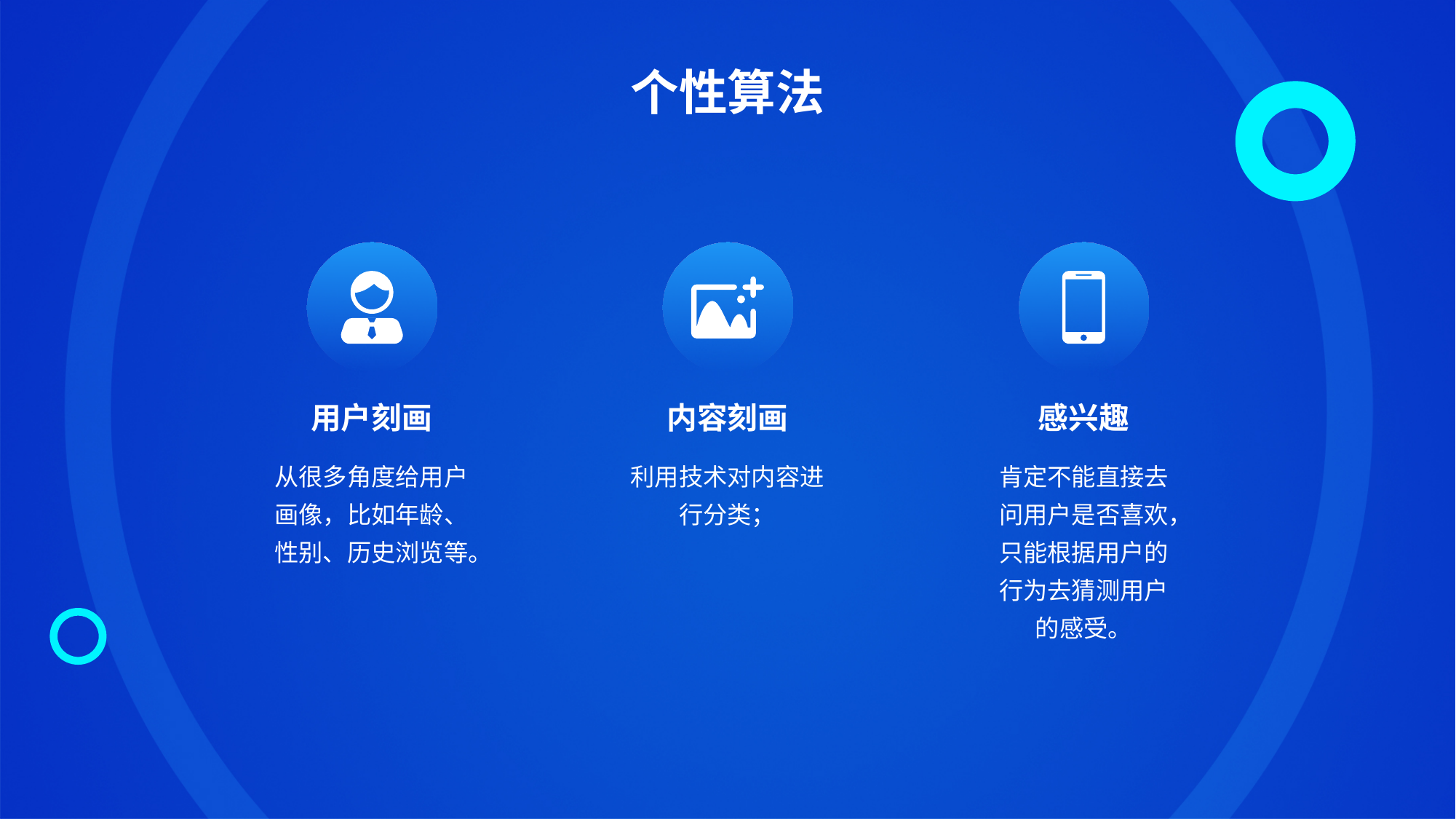

个性算法

用户刻画
内容刻画
感兴趣
从很多角度给用户画像，比如年龄、性别、历史浏览等。
利用技术对内容进行分类；
肯定不能直接去问用户是否喜欢，只能根据用户的行为去猜测用户的感受。